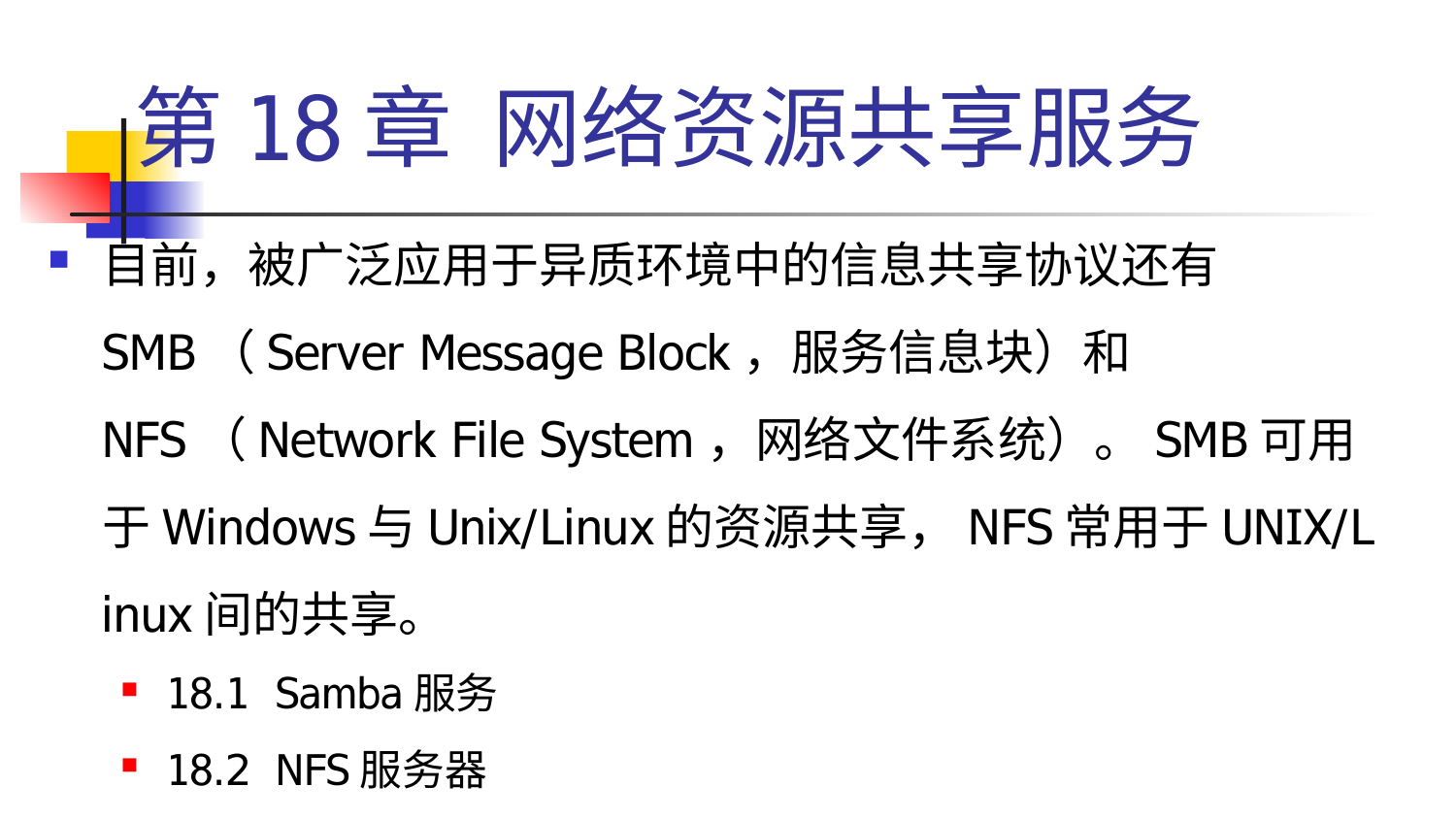

# 第18章  网络资源共享服务
目前，被广泛应用于异质环境中的信息共享协议还有SMB（Server Message Block，服务信息块）和NFS（Network File System，网络文件系统）。SMB可用于Windows与Unix/Linux的资源共享，NFS常用于UNIX/Linux间的共享。
18.1  Samba服务
18.2  NFS服务器